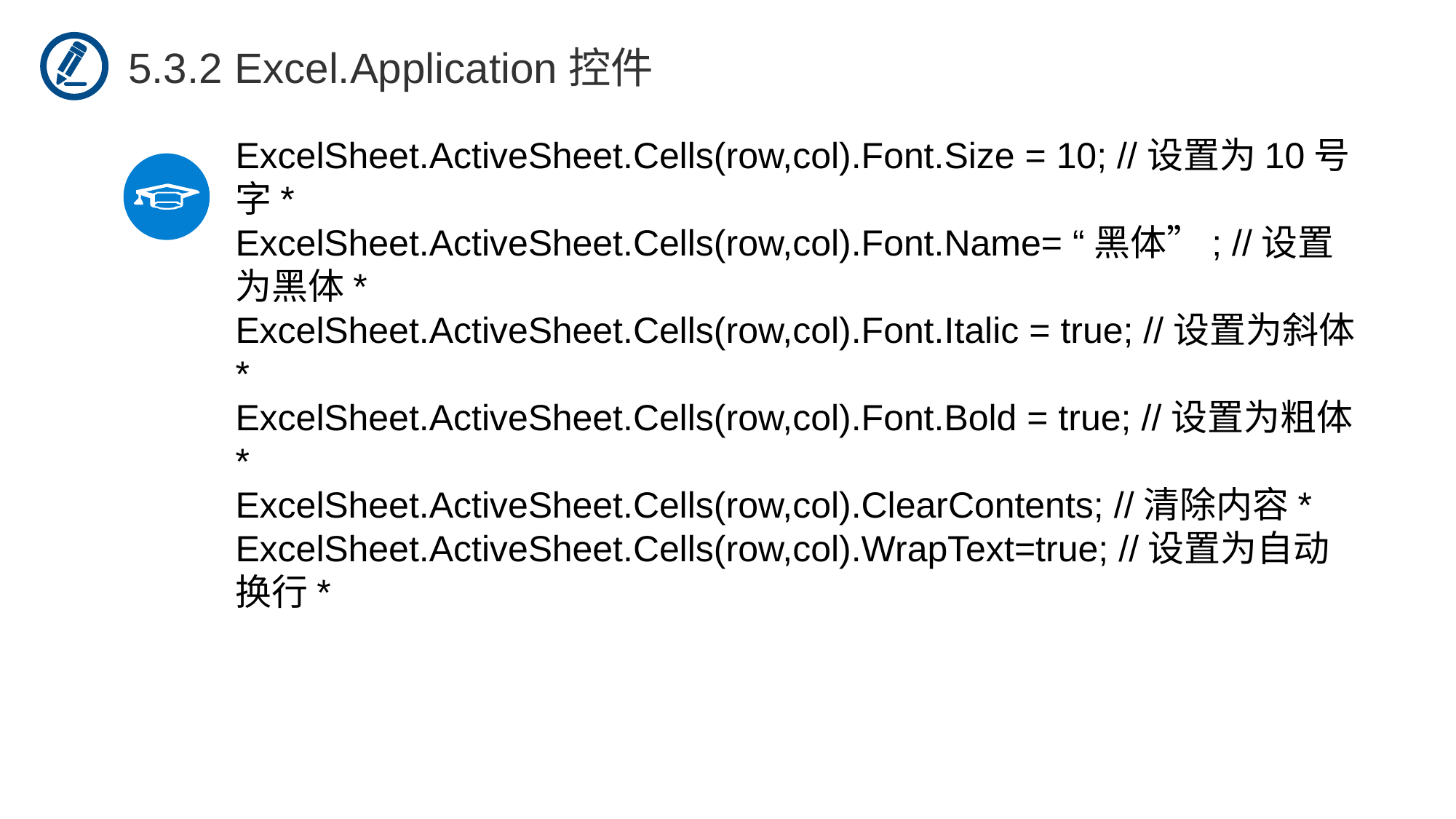

5.3.2 Excel.Application控件
ExcelSheet.ActiveSheet.Cells(row,col).Font.Size = 10; //设置为10号字*
ExcelSheet.ActiveSheet.Cells(row,col).Font.Name= “黑体”; //设置为黑体*
ExcelSheet.ActiveSheet.Cells(row,col).Font.Italic = true; //设置为斜体*
ExcelSheet.ActiveSheet.Cells(row,col).Font.Bold = true; //设置为粗体*
ExcelSheet.ActiveSheet.Cells(row,col).ClearContents; //清除内容*
ExcelSheet.ActiveSheet.Cells(row,col).WrapText=true; //设置为自动换行*